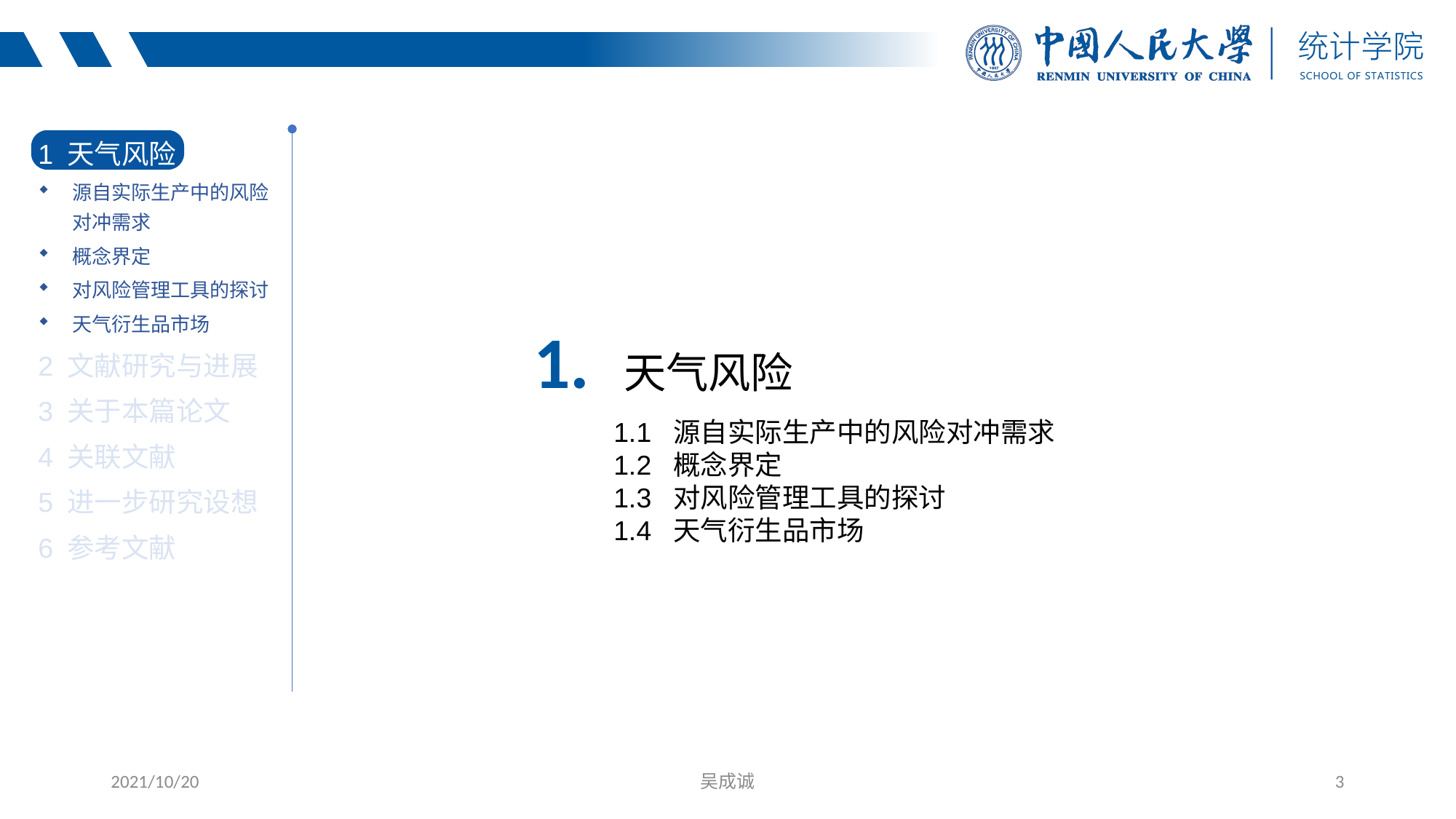

1 天气风险
源自实际生产中的风险对冲需求
概念界定
对风险管理工具的探讨
天气衍生品市场
2 文献研究与进展
3 关于本篇论文
4 关联文献
5 进一步研究设想
6 参考文献

1. 天气风险
1.1  源自实际生产中的风险对冲需求
1.2  概念界定
1.3  对风险管理工具的探讨
1.4  天气衍生品市场
2021/10/20
吴成诚
3